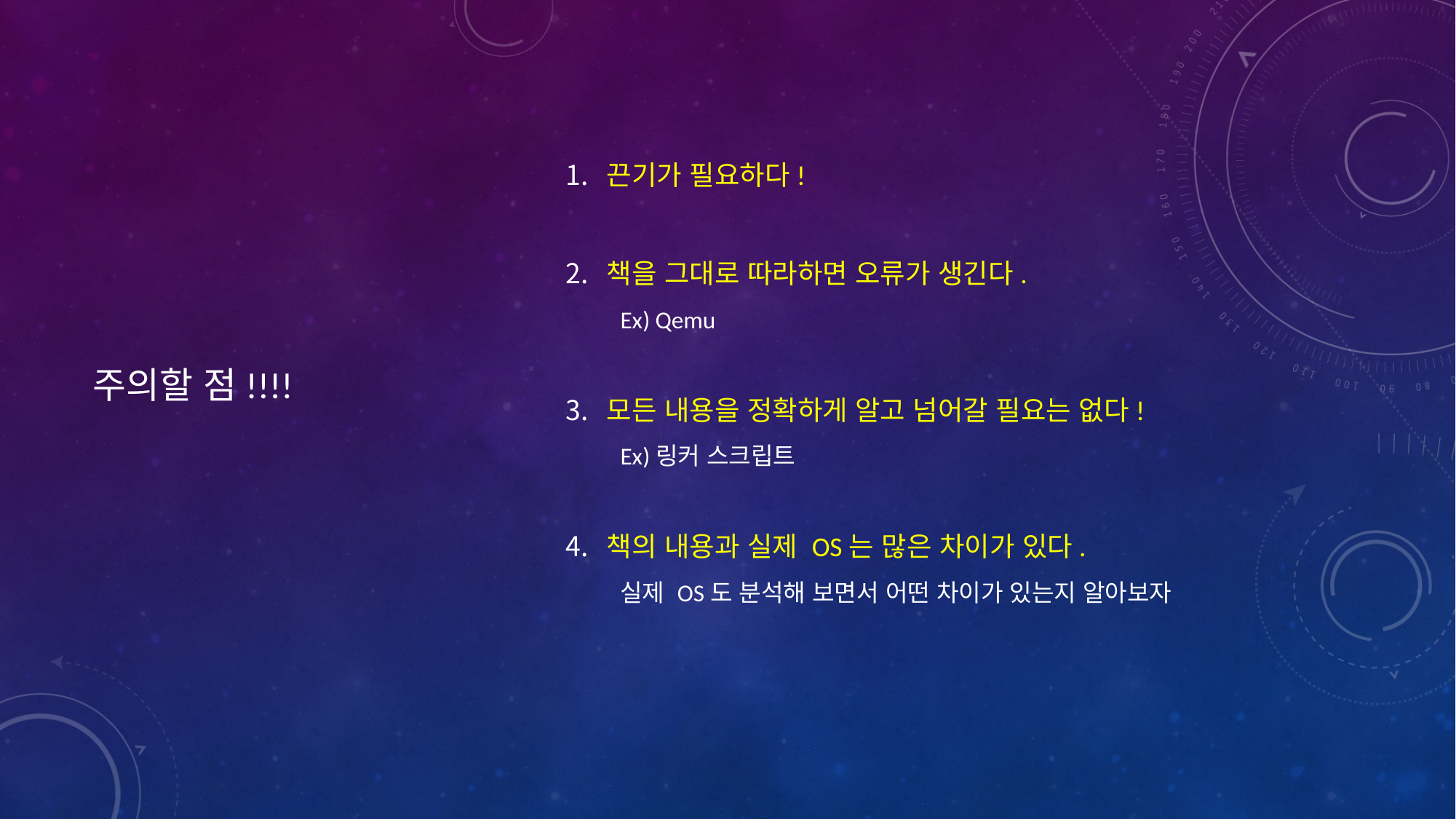

끈기가 필요하다!

책을 그대로 따라하면 오류가 생긴다.
Ex) Qemu

모든 내용을 정확하게 알고 넘어갈 필요는 없다!
Ex)링커 스크립트

책의 내용과 실제 OS는 많은 차이가 있다.
실제 OS도 분석해 보면서 어떤 차이가 있는지 알아보자
# 주의할 점!!!!